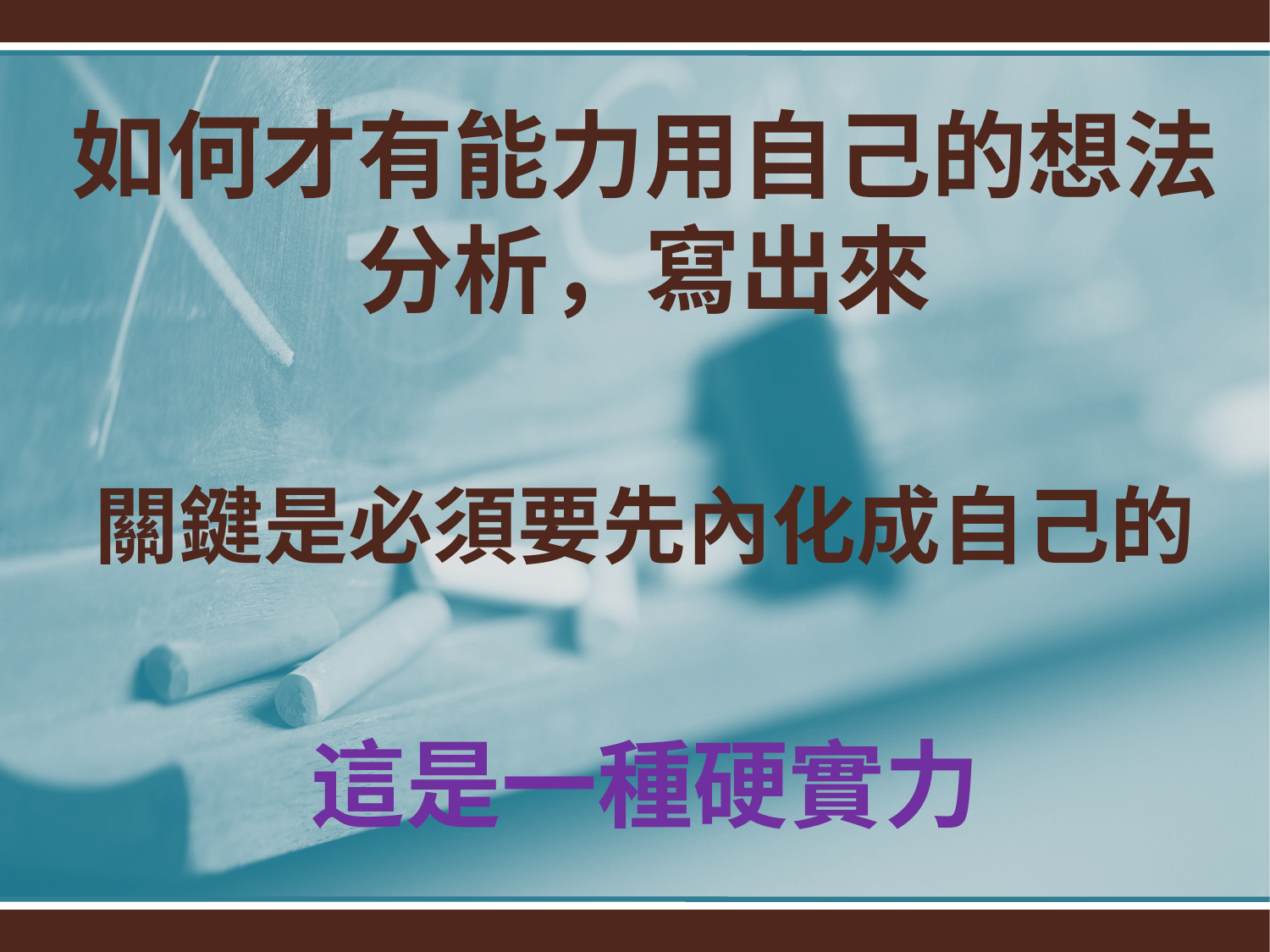

如何才有能力用自己的想法分析，寫出來

關鍵是必須要先內化成自己的

這是一種硬實力